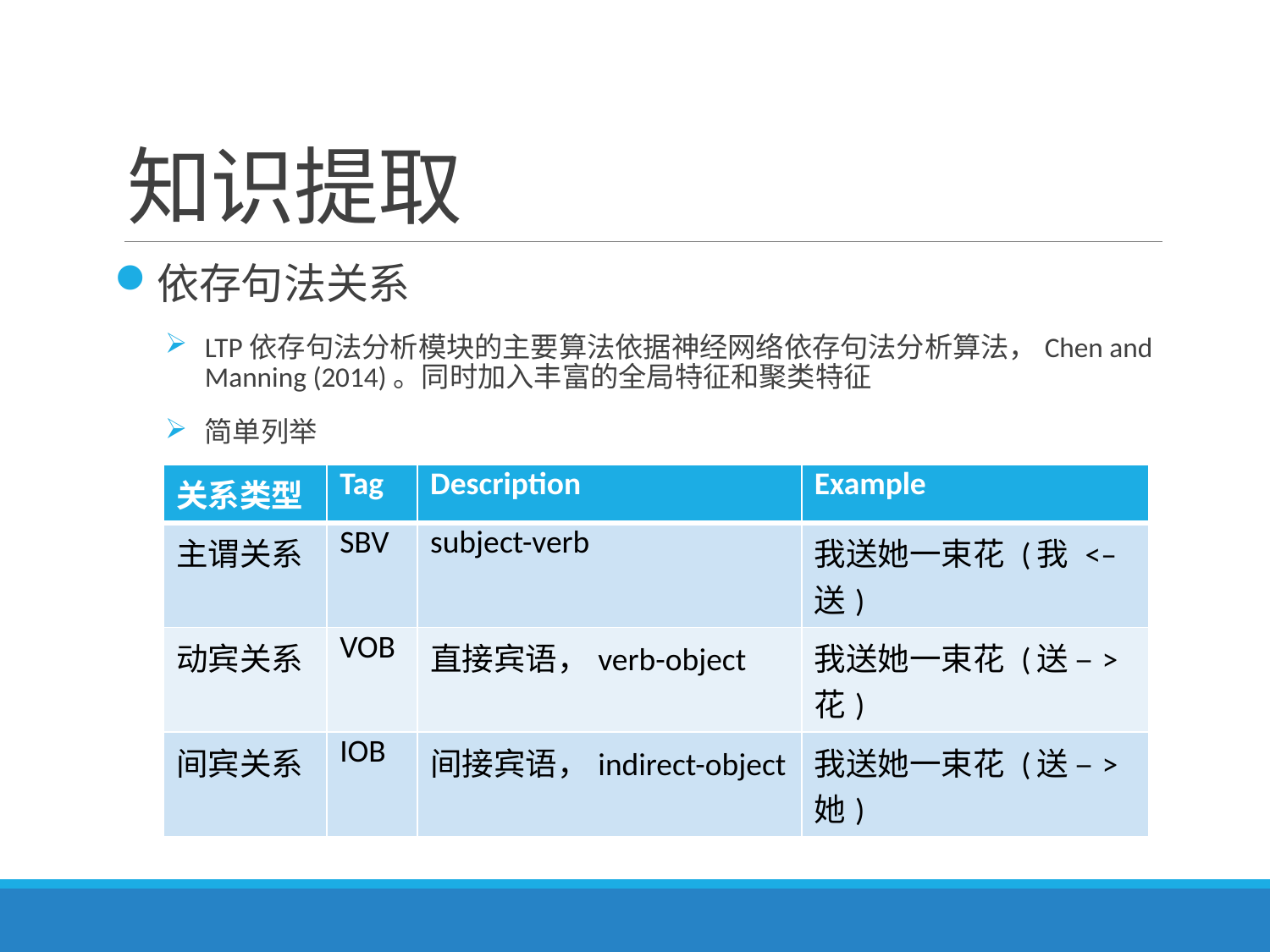

# 知识提取
依存句法关系
LTP依存句法分析模块的主要算法依据神经网络依存句法分析算法，Chen and Manning (2014)。同时加入丰富的全局特征和聚类特征
简单列举

详细依存句法关系附录：../Documents/命名实体识别.pages

| 关系类型 | Tag | Description | Example |
| --- | --- | --- | --- |
| 主谓关系 | SBV | subject-verb | 我送她一束花 (我 <– 送) |
| 动宾关系 | VOB | 直接宾语，verb-object | 我送她一束花 (送 –> 花) |
| 间宾关系 | IOB | 间接宾语，indirect-object | 我送她一束花 (送 –> 她) |